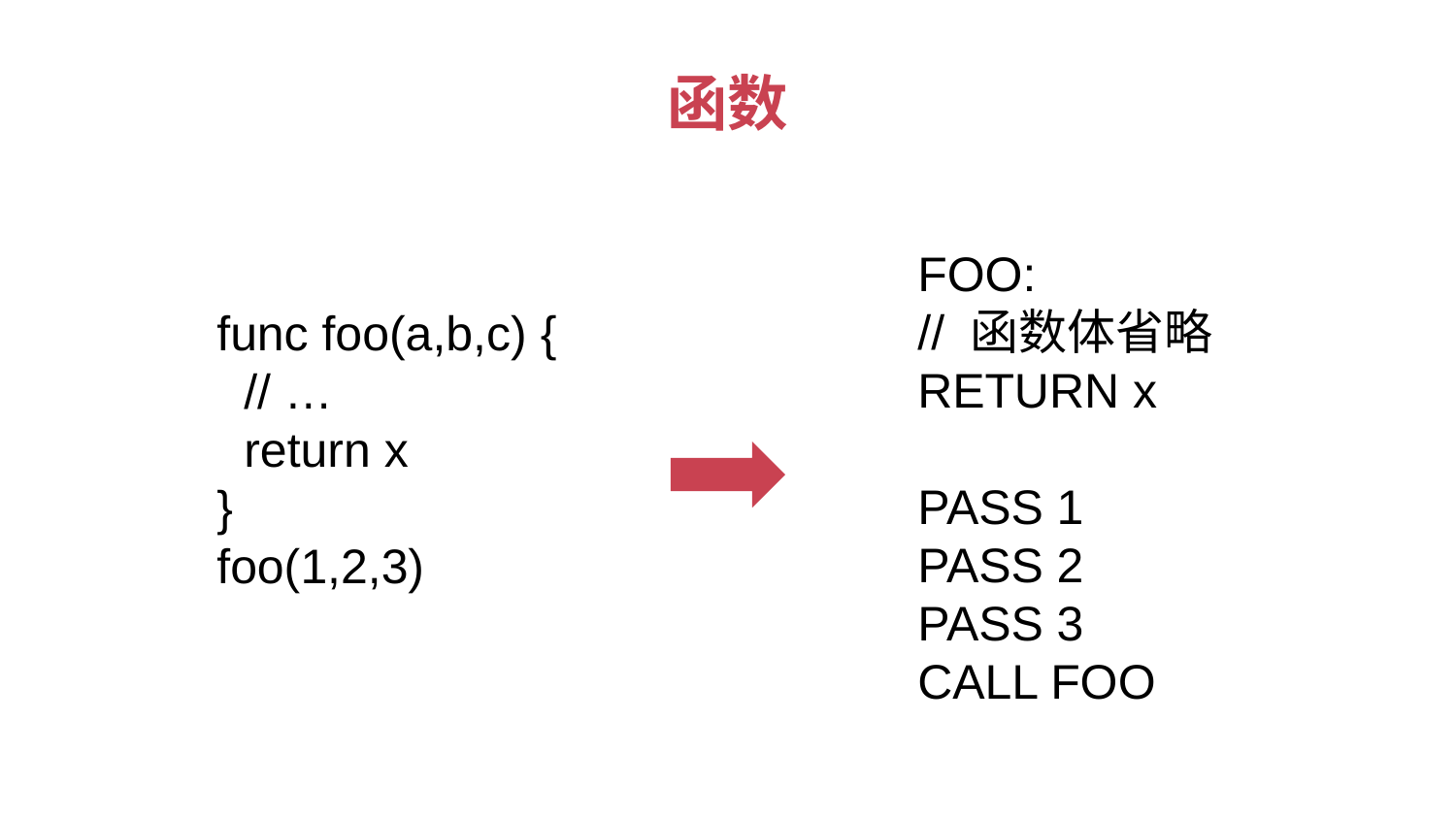

# 函数
FOO:
// 函数体省略
RETURN x

PASS 1
PASS 2
PASS 3
CALL FOO

func foo(a,b,c) {
  // …
  return x
}
foo(1,2,3)